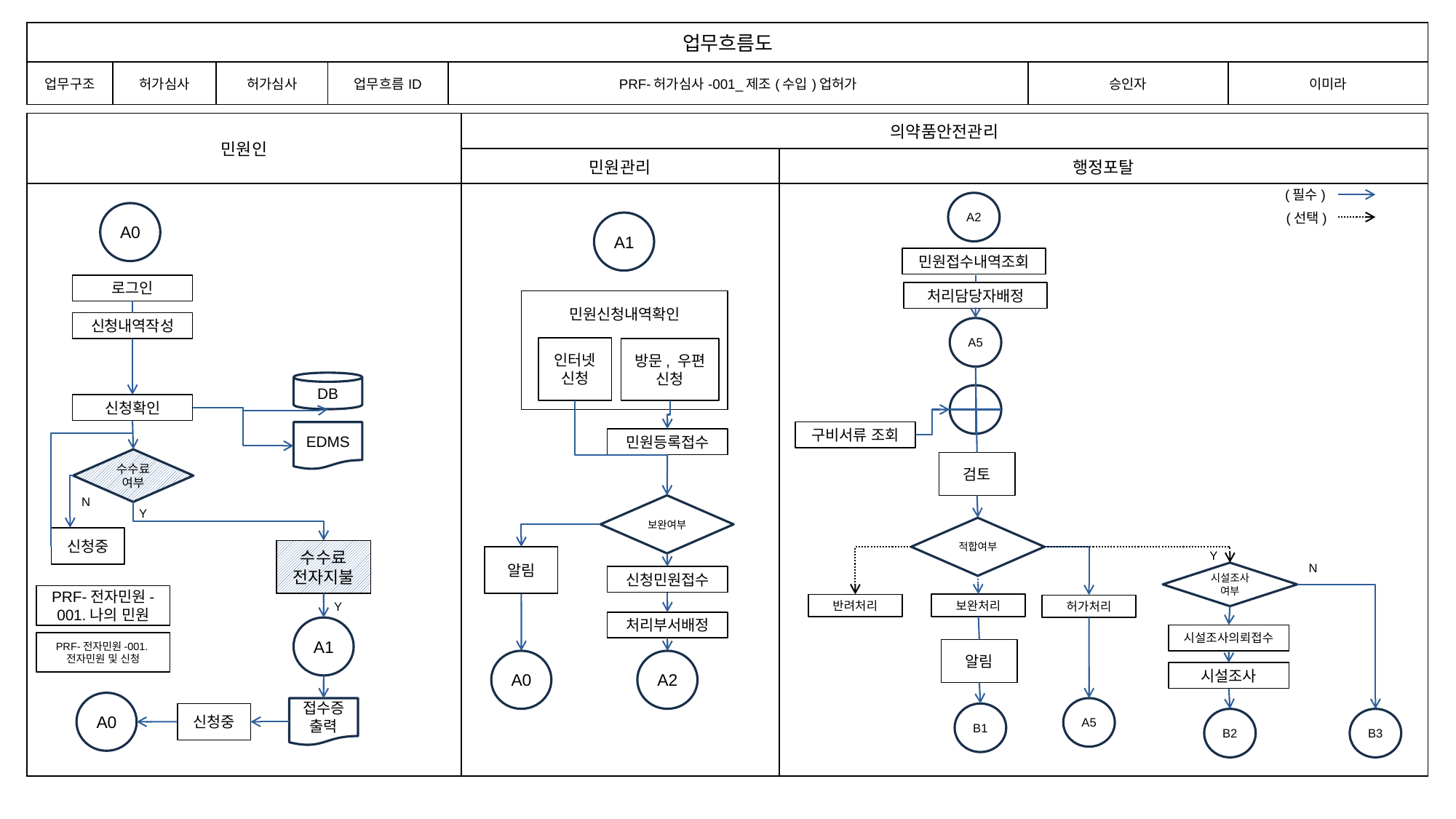

| 업무흐름도 |  |  |  |  |  |  |
| --- | --- | --- | --- | --- | --- | --- |
| 업무구조 | 허가심사 | 허가심사 | 업무흐름ID | PRF-허가심사-001\_제조(수입)업허가 | 승인자 | 이미라 |
| 민원인 | 의약품안전관리 |  |
| --- | --- | --- |
|  | 민원관리 | 행정포탈 |
|  |  |  |
(필수)
A2
A0
(선택)
A1
민원접수내역조회
로그인
처리담당자배정
민원신청내역확인

신청내역작성
A5
인터넷
신청
방문, 우편
신청
DB

신청확인
구비서류 조회
EDMS
민원등록접수
수수료
여부
검토
N
보완여부
Y
적합여부
신청중
수수료
전자지불
Y
알림
N
시설조사
여부
신청민원접수
PRF-전자민원-001.나의 민원
Y
보완처리
반려처리
허가처리
처리부서배정
A1
시설조사의뢰접수
PRF-전자민원-001.전자민원 및 신청
알림
A0
A2
시설조사
A0
접수증
출력
A5
신청중
B1
B2
B3